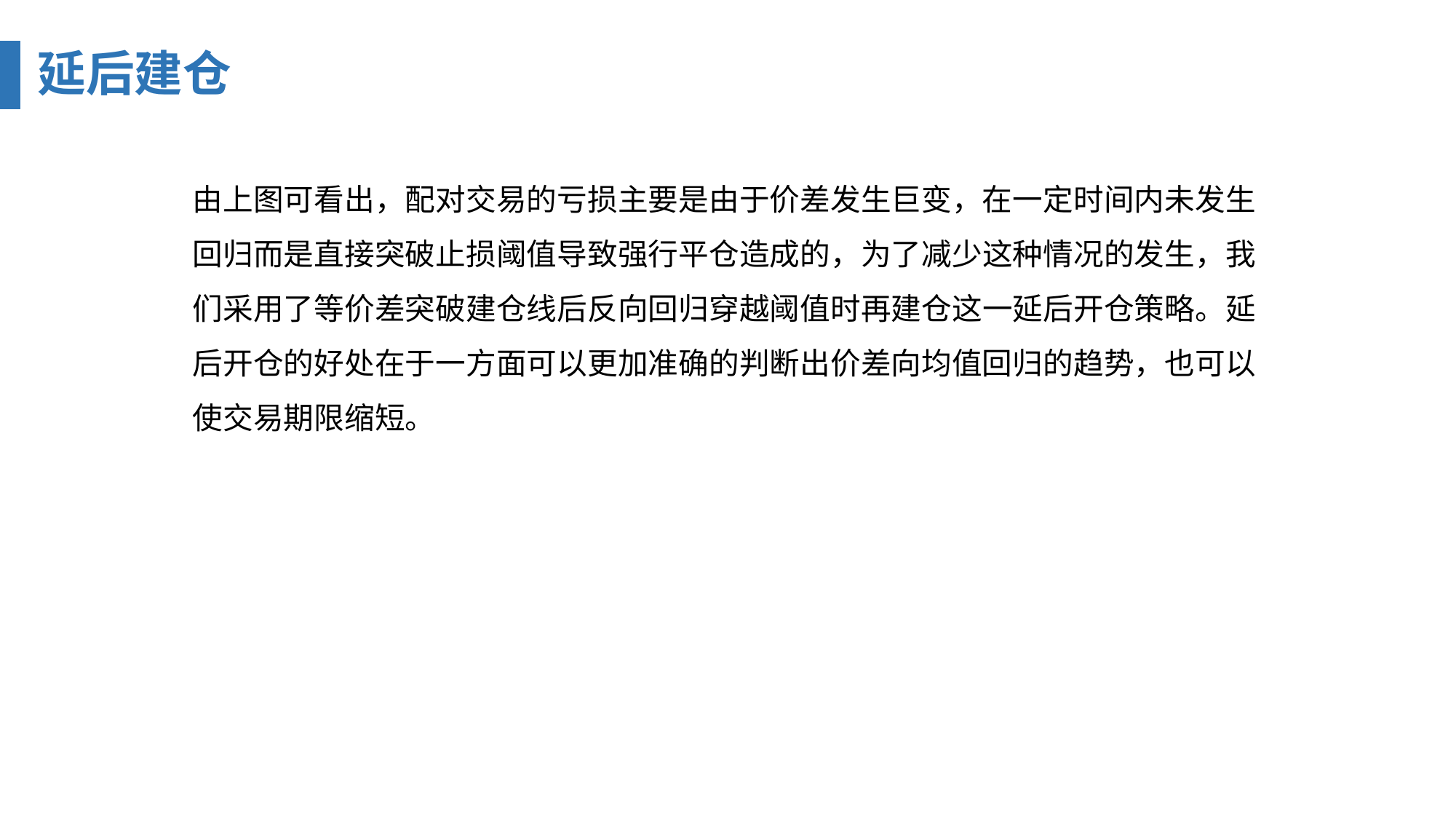

延后建仓

由上图可看出，配对交易的亏损主要是由于价差发生巨变，在一定时间内未发生回归而是直接突破止损阈值导致强行平仓造成的，为了减少这种情况的发生，我们采用了等价差突破建仓线后反向回归穿越阈值时再建仓这一延后开仓策略。延后开仓的好处在于一方面可以更加准确的判断出价差向均值回归的趋势，也可以使交易期限缩短。